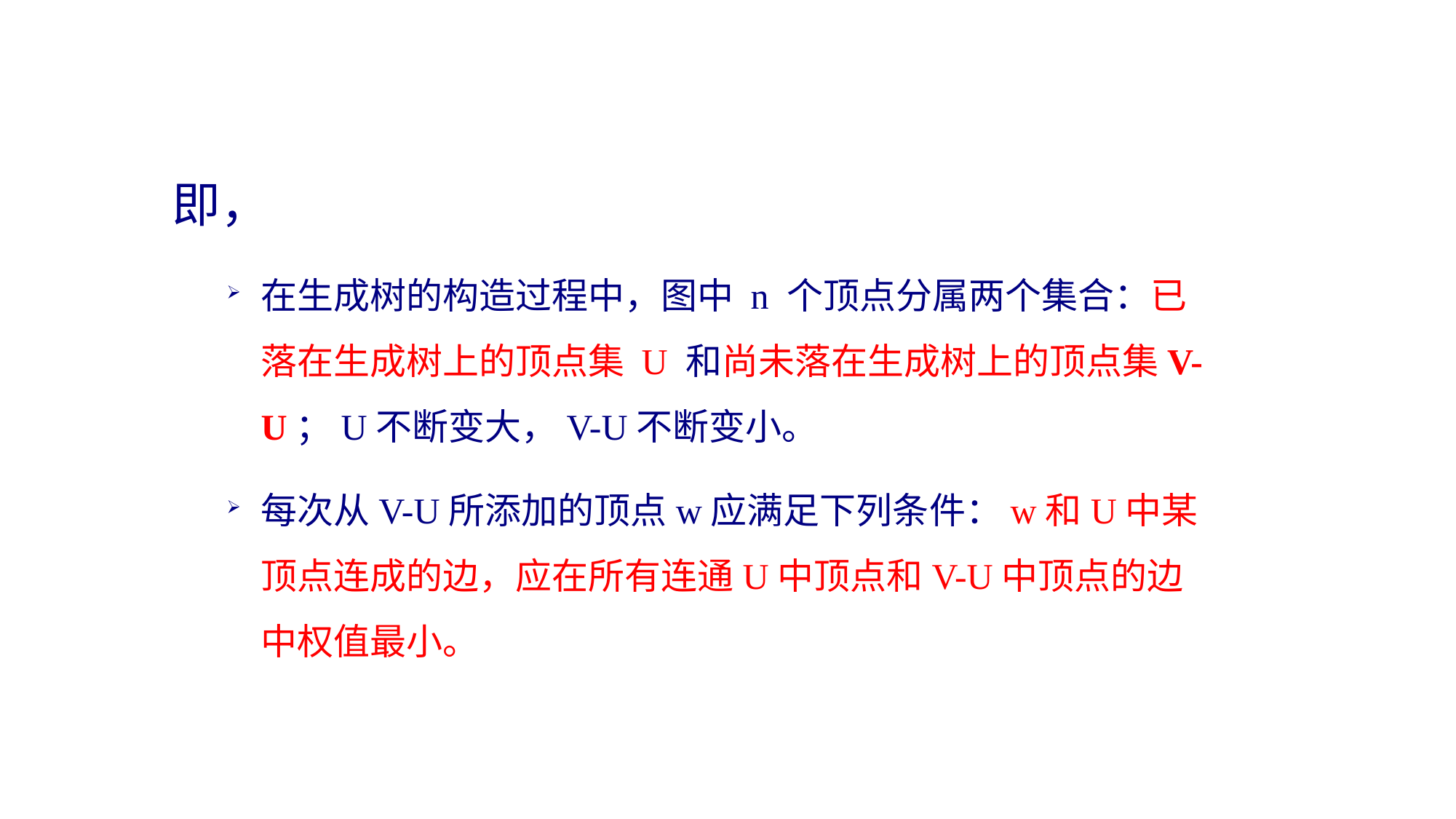

即，
在生成树的构造过程中，图中 n 个顶点分属两个集合：已落在生成树上的顶点集 U 和尚未落在生成树上的顶点集V-U；U不断变大，V-U不断变小。
每次从V-U所添加的顶点w应满足下列条件：w和U中某顶点连成的边，应在所有连通U中顶点和V-U中顶点的边中权值最小。